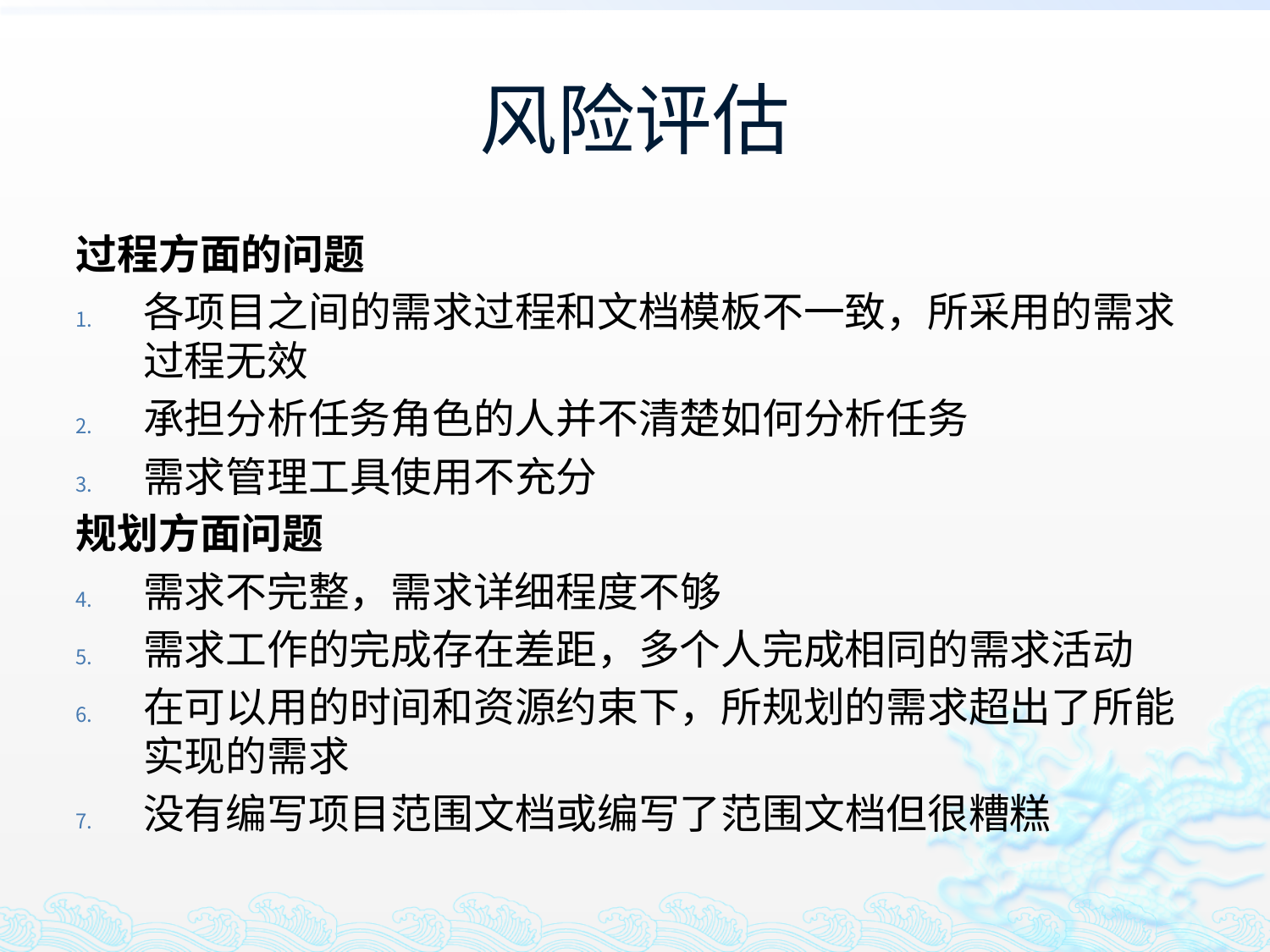

# 风险评估
过程方面的问题
各项目之间的需求过程和文档模板不一致，所采用的需求过程无效
承担分析任务角色的人并不清楚如何分析任务
需求管理工具使用不充分
规划方面问题
需求不完整，需求详细程度不够
需求工作的完成存在差距，多个人完成相同的需求活动
在可以用的时间和资源约束下，所规划的需求超出了所能实现的需求
没有编写项目范围文档或编写了范围文档但很糟糕